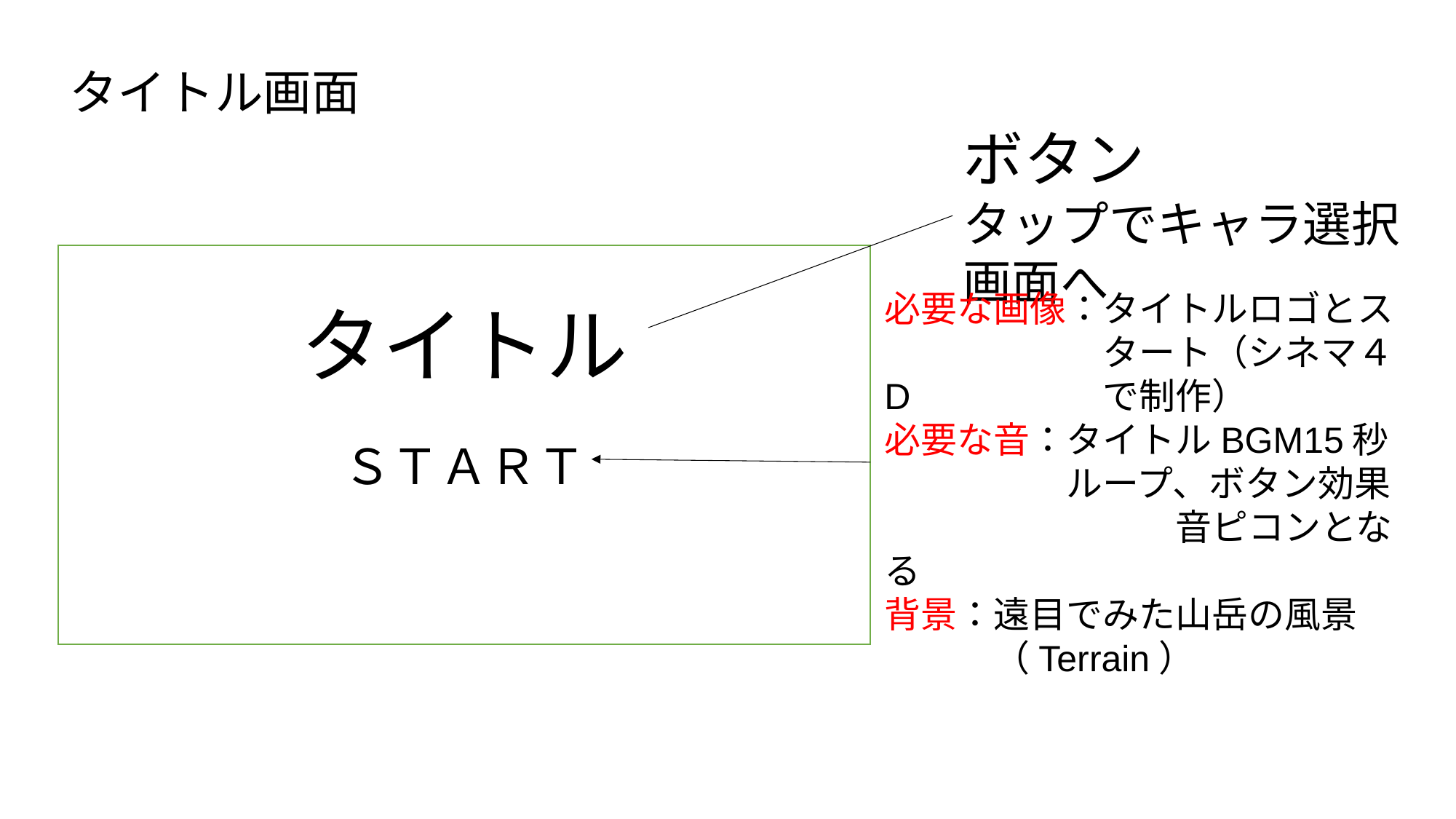

タイトル画面
ボタン
タップでキャラ選択画面へ

必要な画像：タイトルロゴとス		タート（シネマ４D		で制作）
必要な音：タイトルBGM15秒
　　　　　ループ、ボタン効果　　　　	　　音ピコンとなる
背景：遠目でみた山岳の風景
　　　（Terrain）
タイトル
ＳＴＡＲＴ